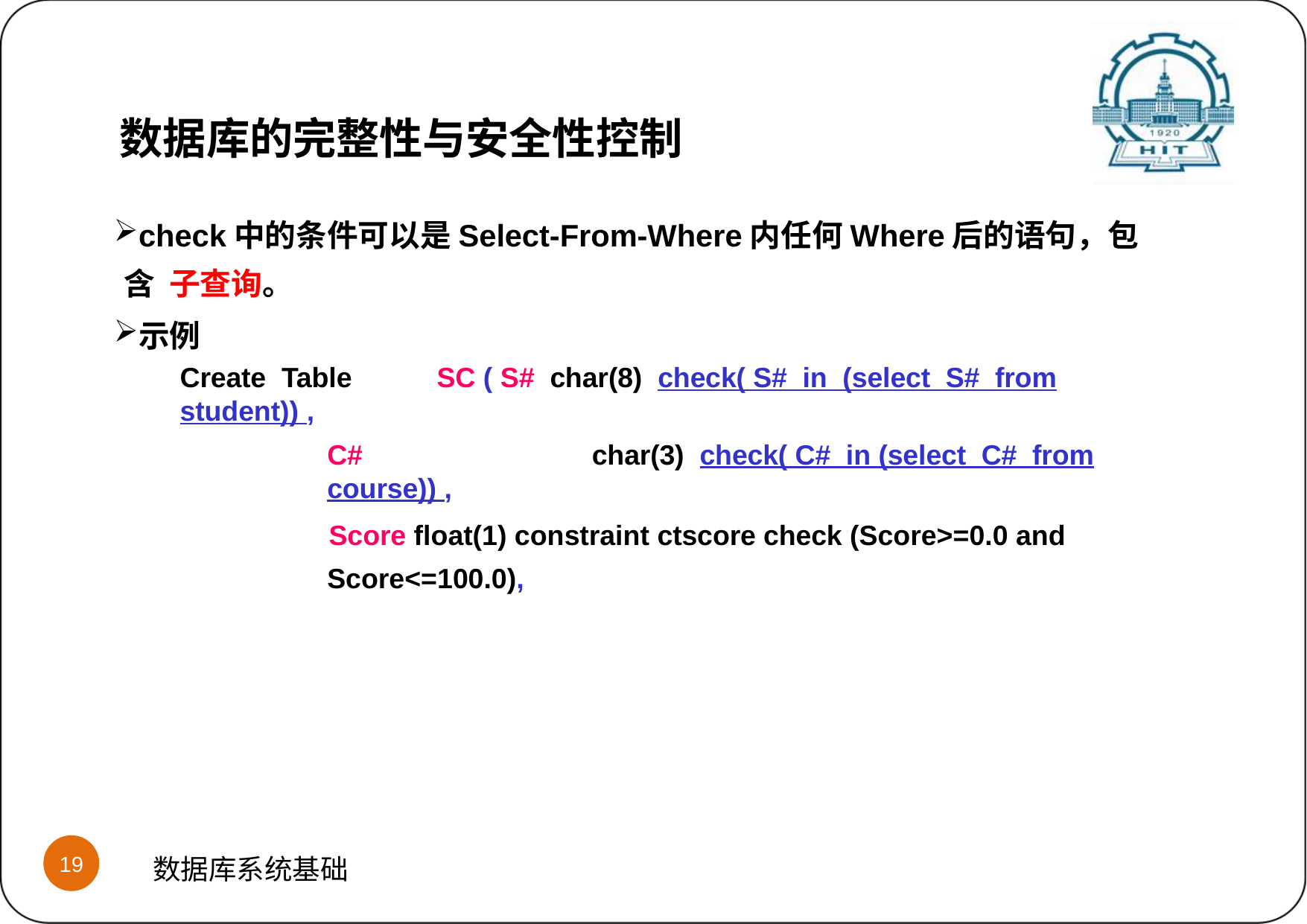

数据库的完整性与安全性控制
check中的条件可以是Select-From-Where内任何Where后的语句，包含  子查询。
示例
Create  Table	SC ( S#  char(8)  check( S#  in  (select  S#  from student)) ,
C#	char(3)  check( C#  in (select  C#  from course)) ,
Score float(1) constraint ctscore check (Score>=0.0 and  Score<=100.0),